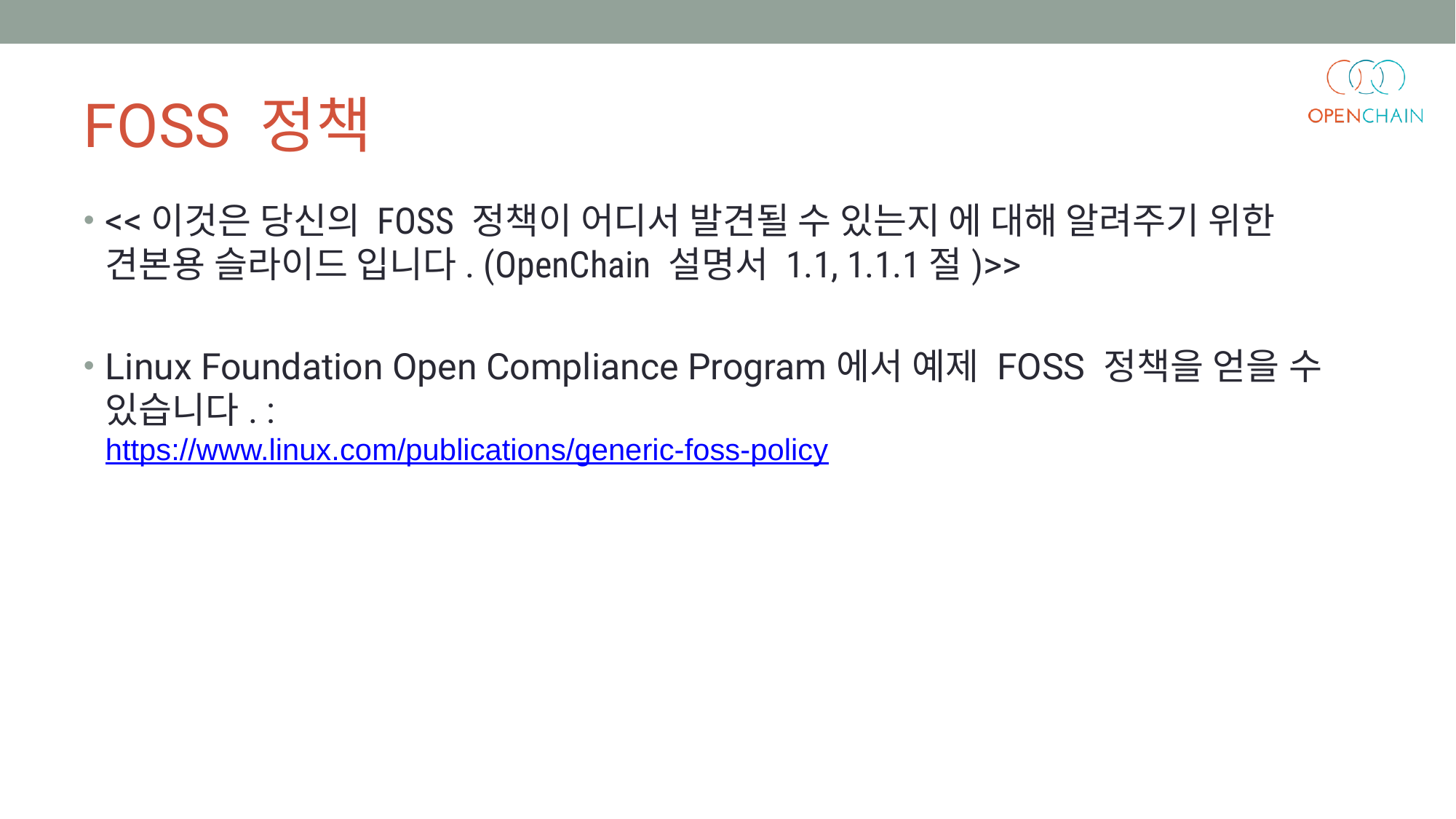

# FOSS 정책
<<이것은 당신의 FOSS 정책이 어디서 발견될 수 있는지 에 대해 알려주기 위한 견본용 슬라이드 입니다. (OpenChain 설명서 1.1, 1.1.1절)>>

Linux Foundation Open Compliance Program에서 예제 FOSS 정책을 얻을 수 있습니다. :
https://www.linux.com/publications/generic-foss-policy